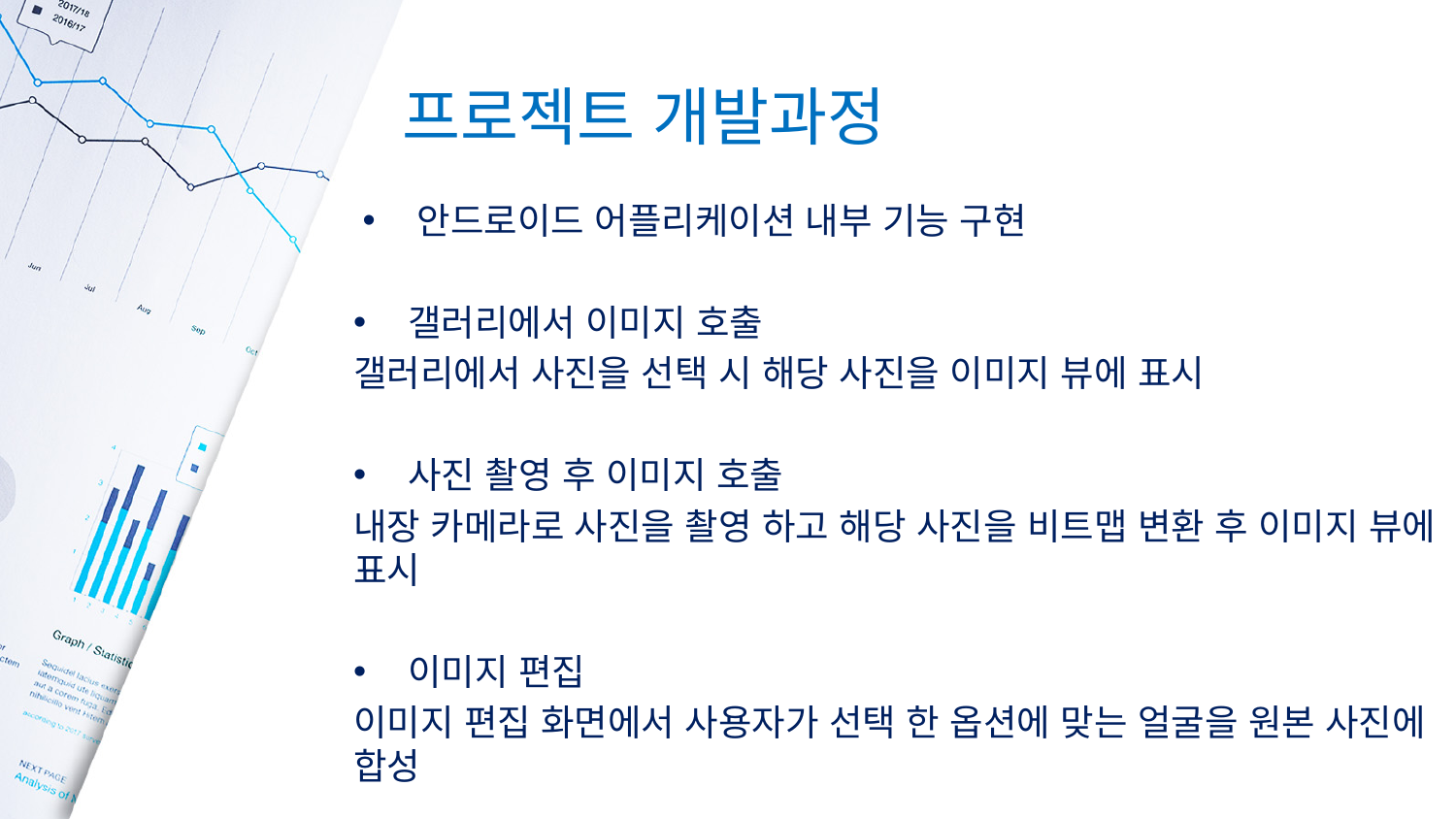

# 프로젝트 개발과정
안드로이드 어플리케이션 내부 기능 구현

갤러리에서 이미지 호출
갤러리에서 사진을 선택 시 해당 사진을 이미지 뷰에 표시

사진 촬영 후 이미지 호출
내장 카메라로 사진을 촬영 하고 해당 사진을 비트맵 변환 후 이미지 뷰에 표시

이미지 편집
이미지 편집 화면에서 사용자가 선택 한 옵션에 맞는 얼굴을 원본 사진에 합성